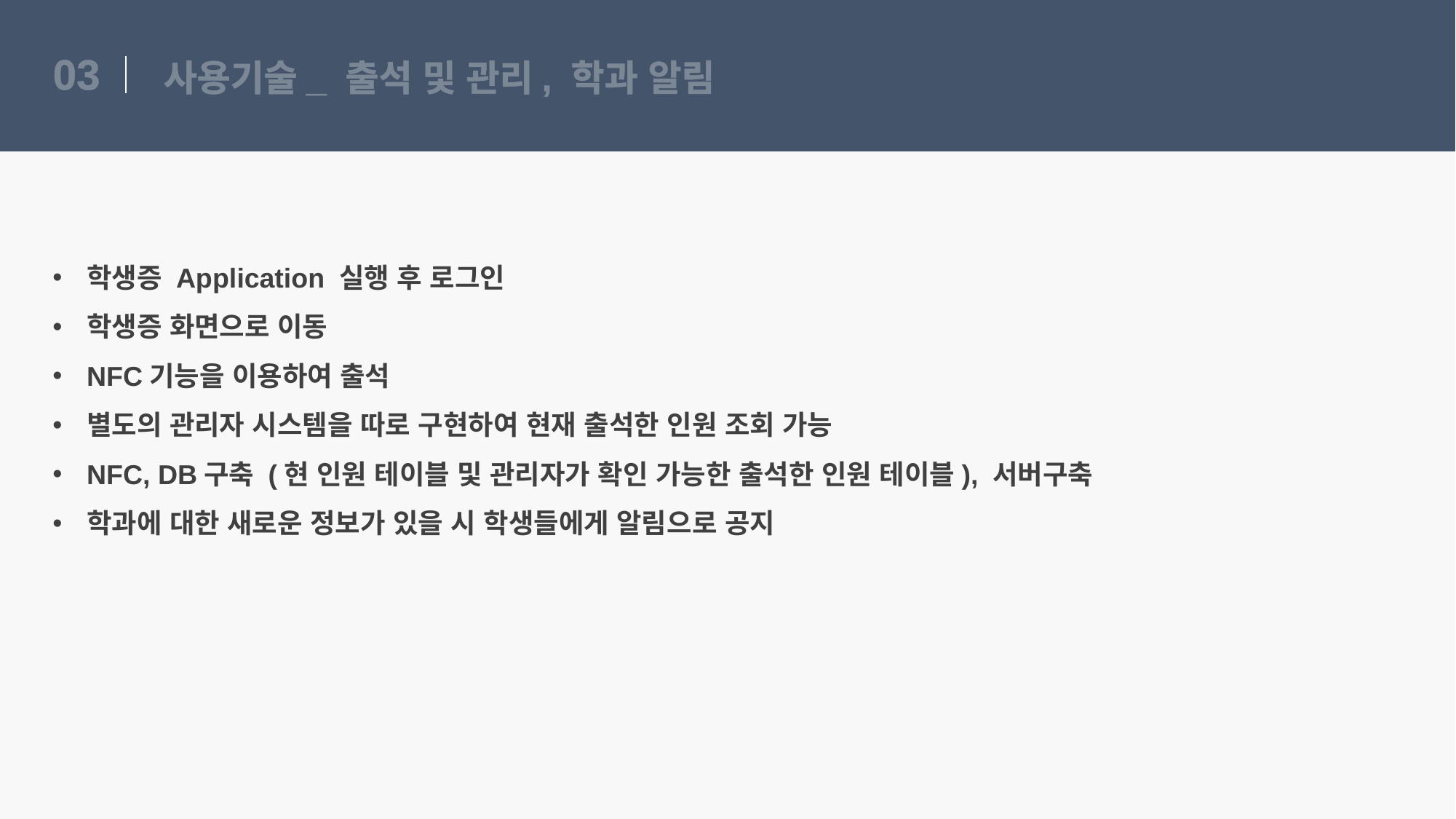

03
사용기술_ 출석 및 관리, 학과 알림
학생증 Application 실행 후 로그인
학생증 화면으로 이동
NFC기능을 이용하여 출석
별도의 관리자 시스템을 따로 구현하여 현재 출석한 인원 조회 가능
NFC, DB구축 (현 인원 테이블 및 관리자가 확인 가능한 출석한 인원 테이블), 서버구축
학과에 대한 새로운 정보가 있을 시 학생들에게 알림으로 공지